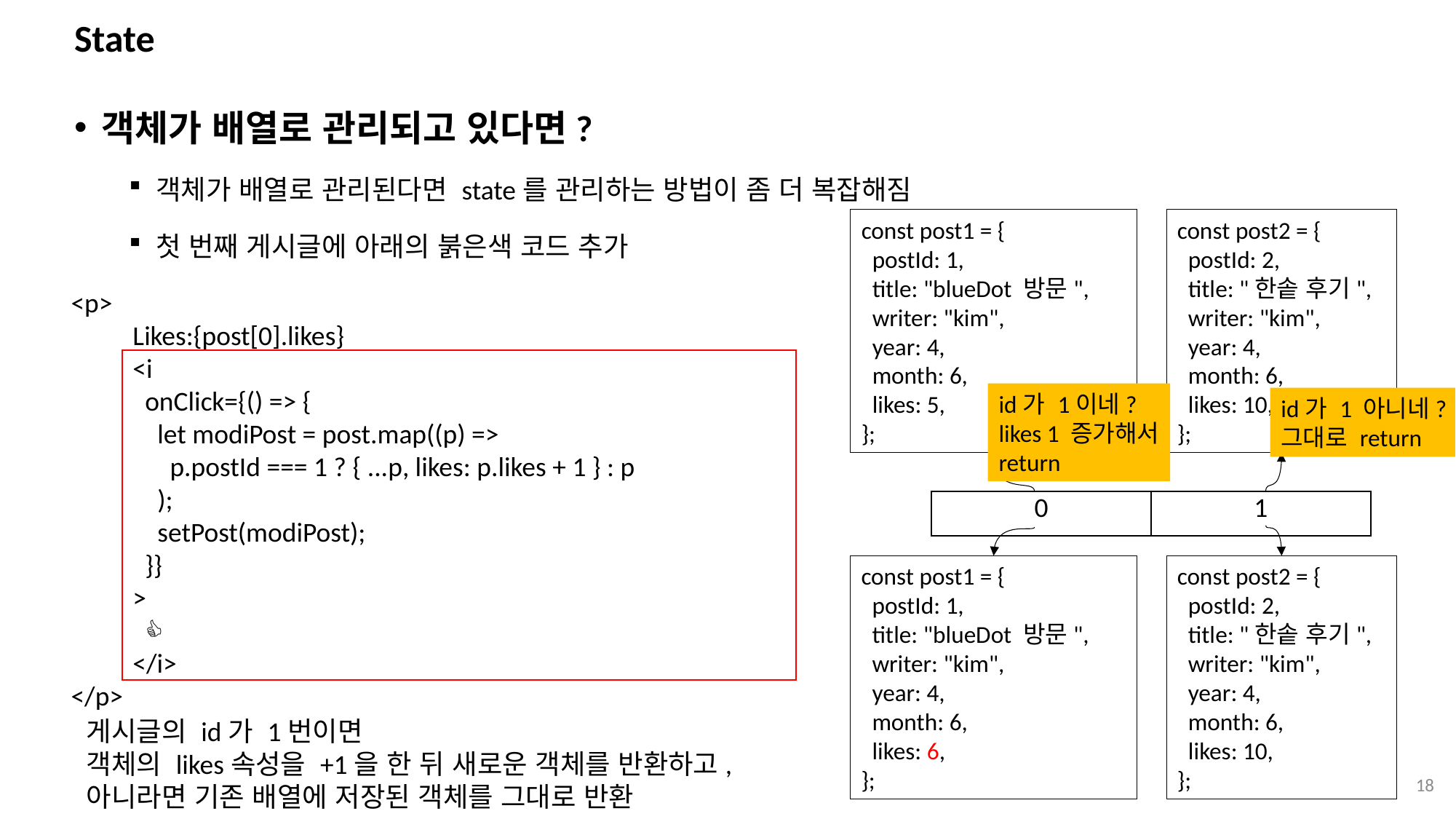

# State
객체가 배열로 관리되고 있다면?
객체가 배열로 관리된다면 state를 관리하는 방법이 좀 더 복잡해짐
첫 번째 게시글에 아래의 붉은색 코드 추가

const post1 = {
  postId: 1,
  title: "blueDot 방문",
  writer: "kim",
  year: 4,
  month: 6,
  likes: 5,
};
const post2 = {
  postId: 2,
  title: "한솥 후기",
  writer: "kim",
  year: 4,
  month: 6,
  likes: 10,
};
<p>
          Likes:{post[0].likes}
          <i
            onClick={() => {
              let modiPost = post.map((p) =>
                p.postId === 1 ? { ...p, likes: p.likes + 1 } : p
              );
              setPost(modiPost);
            }}
          >
            👍
          </i>
</p>

id가 1이네?
likes 1 증가해서
return
id가 1 아니네?
그대로 return
| 0 | 1 |
| --- | --- |
const post1 = {
  postId: 1,
  title: "blueDot 방문",
  writer: "kim",
  year: 4,
  month: 6,
  likes: 6,
};
const post2 = {
  postId: 2,
  title: "한솥 후기",
  writer: "kim",
  year: 4,
  month: 6,
  likes: 10,
};
게시글의 id가 1번이면
객체의 likes속성을 +1을 한 뒤 새로운 객체를 반환하고,
아니라면 기존 배열에 저장된 객체를 그대로 반환
18